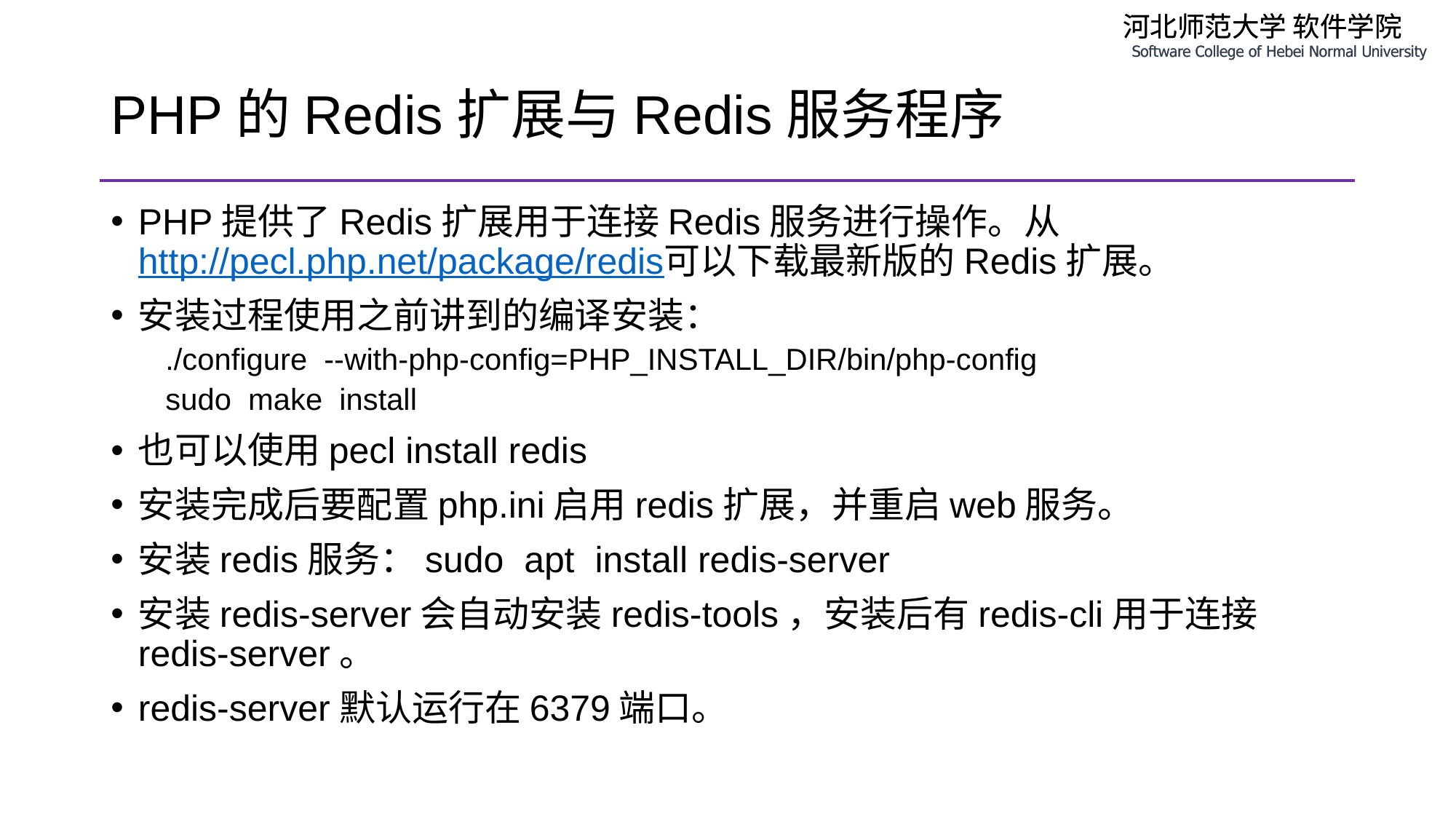

# PHP的Redis扩展与Redis服务程序
PHP提供了Redis扩展用于连接Redis服务进行操作。从http://pecl.php.net/package/redis可以下载最新版的Redis扩展。
安装过程使用之前讲到的编译安装：
./configure  --with-php-config=PHP_INSTALL_DIR/bin/php-config
sudo  make  install
也可以使用pecl install redis
安装完成后要配置php.ini启用redis扩展，并重启web服务。
安装redis服务：sudo  apt  install redis-server
安装redis-server会自动安装redis-tools，安装后有redis-cli用于连接redis-server。
redis-server默认运行在6379端口。